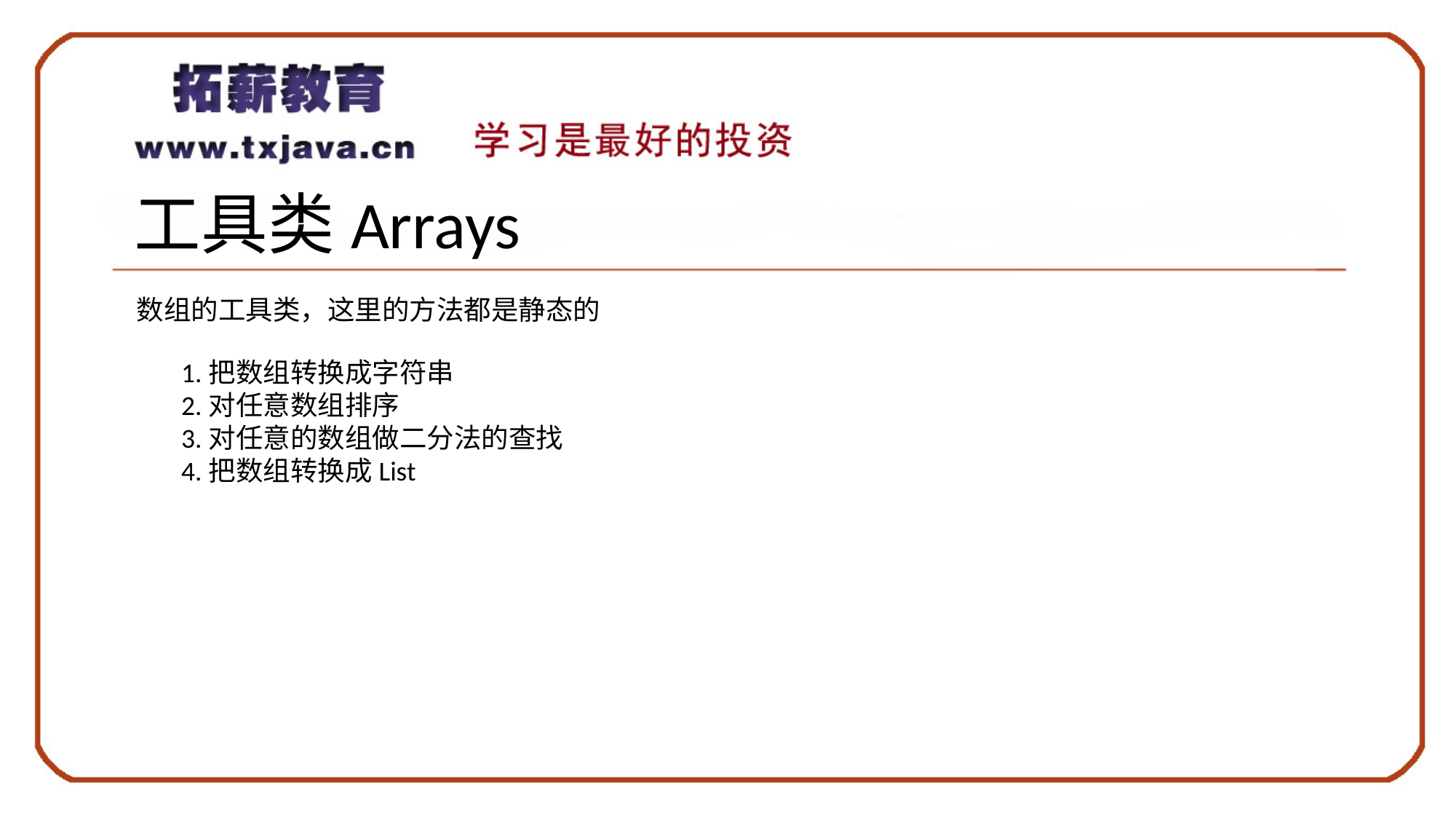

# 工具类Arrays
数组的工具类，这里的方法都是静态的
1.把数组转换成字符串
2.对任意数组排序
3.对任意的数组做二分法的查找
4.把数组转换成List